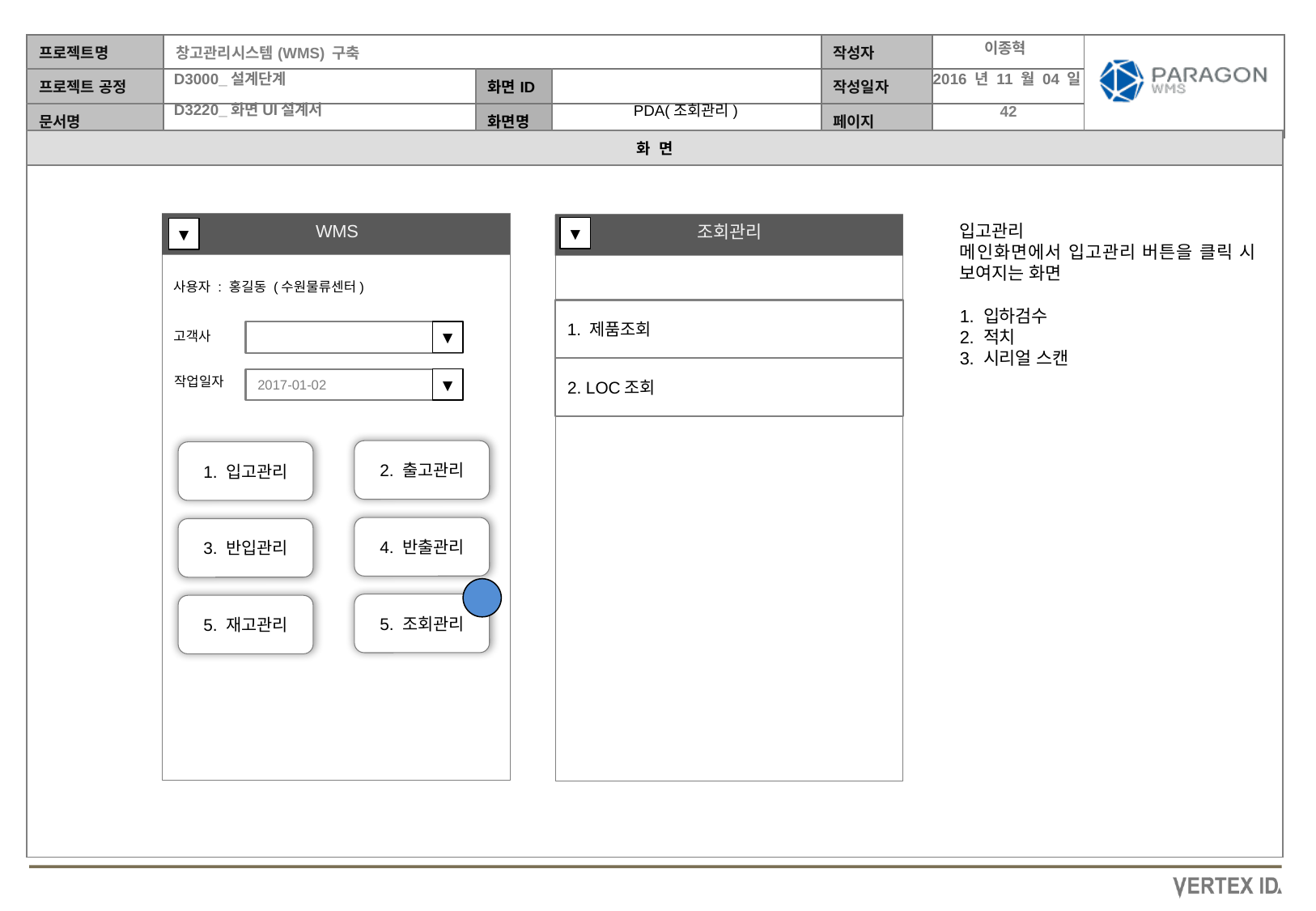

이종혁
2016 년 11 월 04 일
PDA(조회관리)

입고관리
메인화면에서 입고관리 버튼을 클릭 시 보여지는 화면

1. 입하검수
2. 적치
3. 시리얼 스캔

WMS

조회관리
▼
▼
사용자 : 홍길동 (수원물류센터)
1. 제품조회
▼
고객사

2. LOC조회
작업일자
▼
2017-01-02
2. 출고관리
1. 입고관리
4. 반출관리
3. 반입관리

5. 조회관리
5. 재고관리